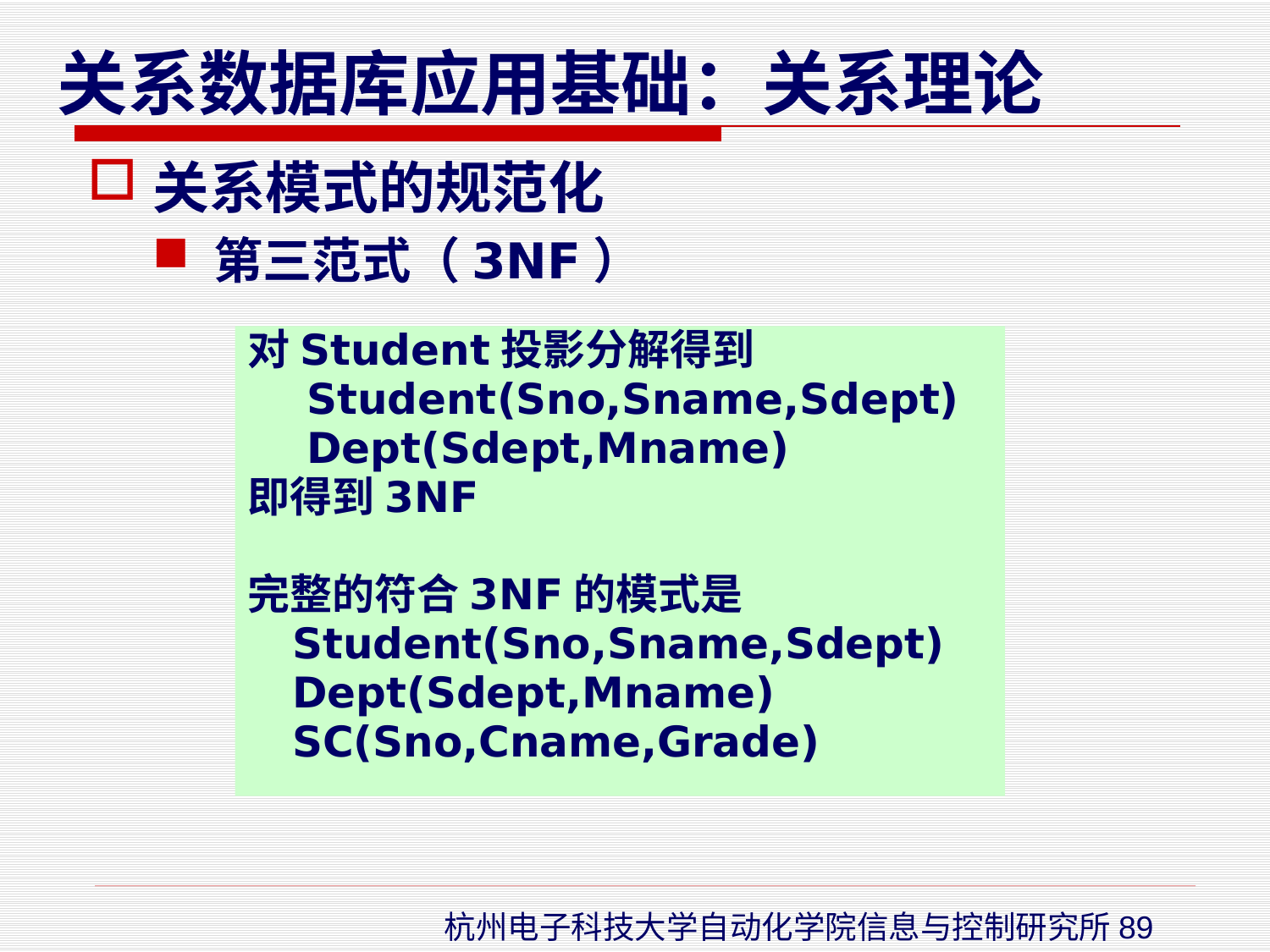

关系模式的规范化
第三范式（3NF）
对Student投影分解得到
    Student(Sno,Sname,Sdept)
    Dept(Sdept,Mname)
即得到3NF

完整的符合3NF的模式是
   Student(Sno,Sname,Sdept)
   Dept(Sdept,Mname)
   SC(Sno,Cname,Grade)